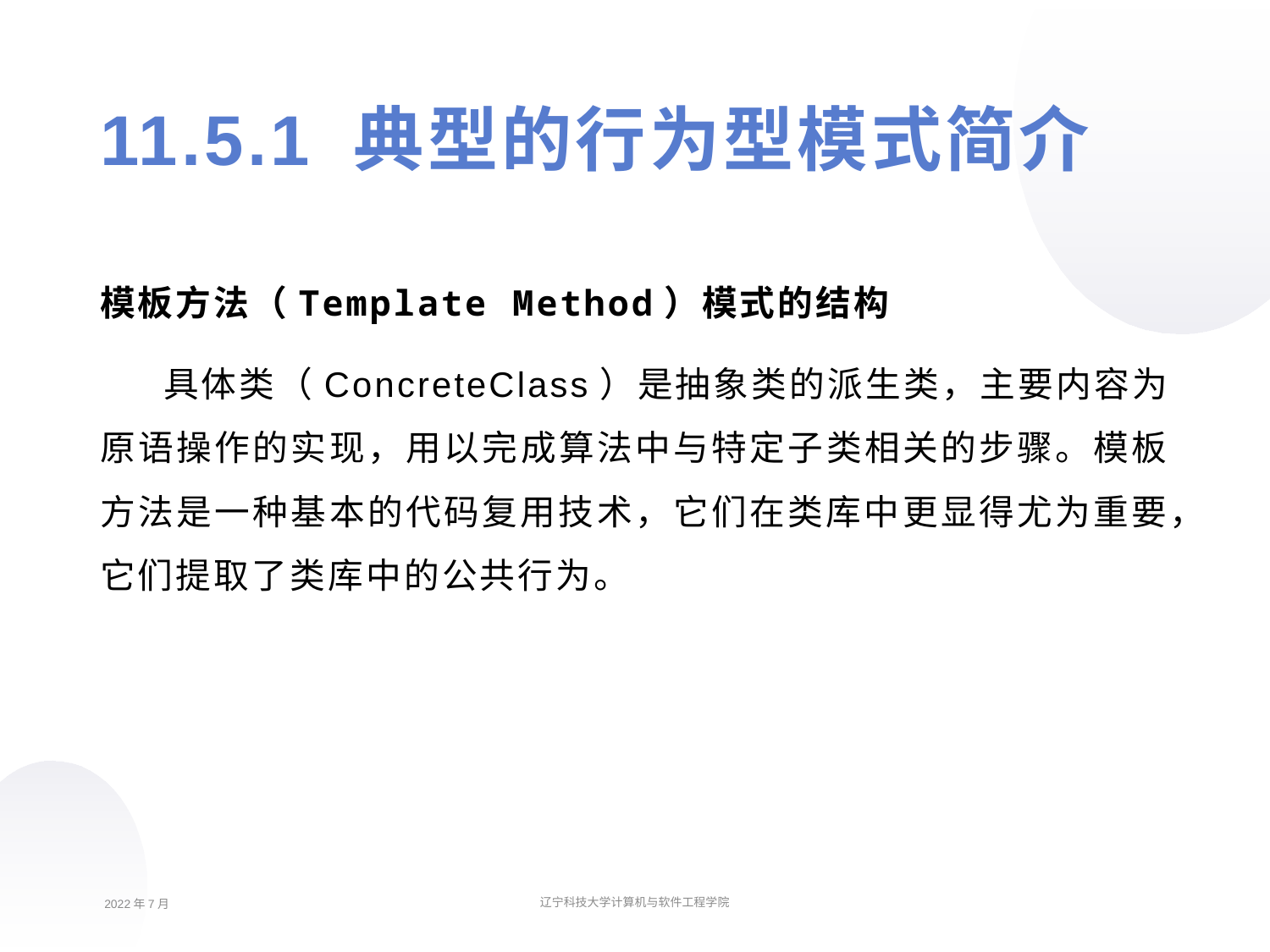

11.5.1 典型的行为型模式简介
模板方法（Template Method）模式的结构
具体类（ConcreteClass）是抽象类的派生类，主要内容为原语操作的实现，用以完成算法中与特定子类相关的步骤。模板方法是一种基本的代码复用技术，它们在类库中更显得尤为重要，它们提取了类库中的公共行为。

2022年7月
辽宁科技大学计算机与软件工程学院
144